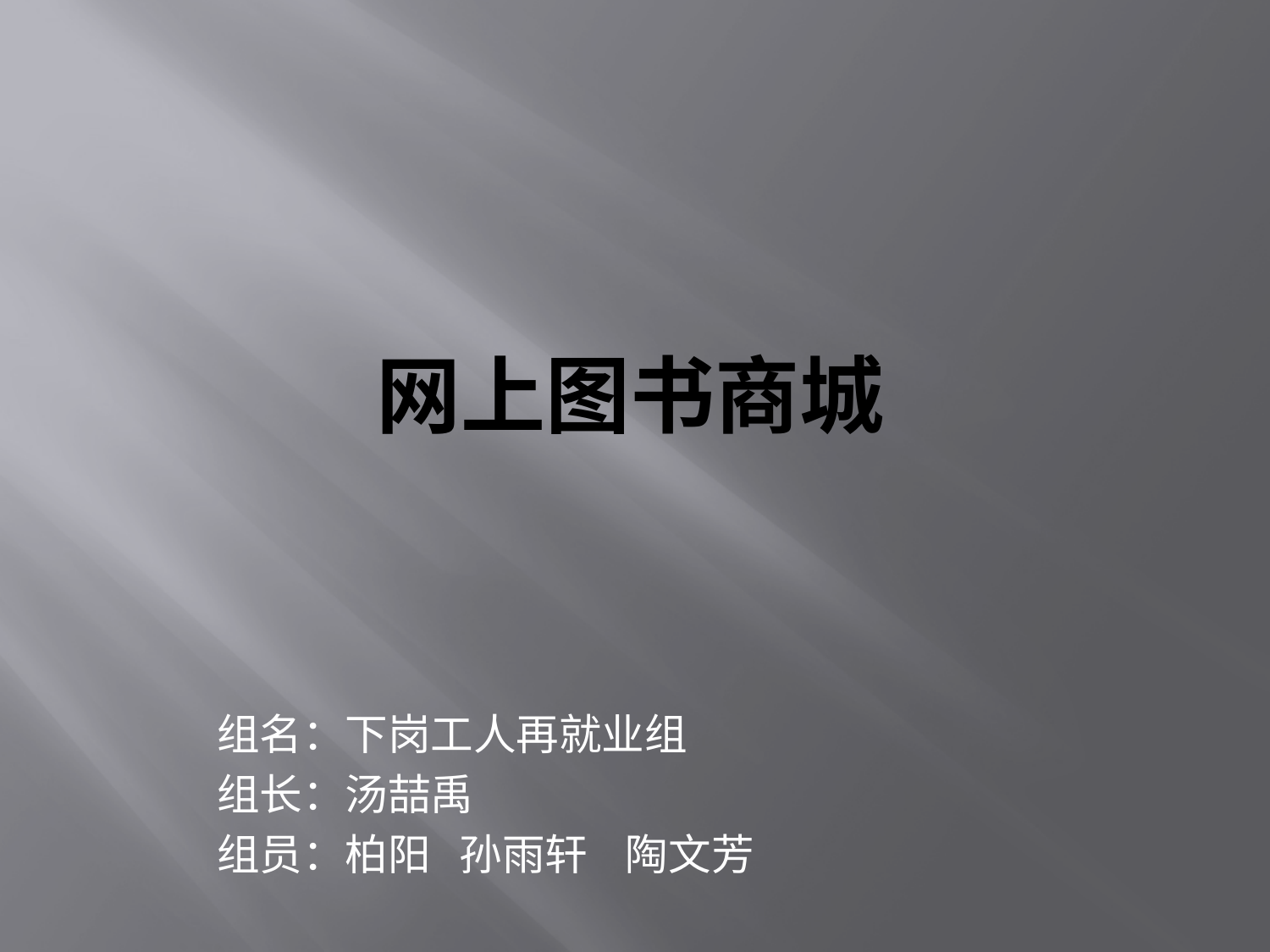

# 网上图书商城
组名：下岗工人再就业组
组长：汤喆禹
组员：柏阳   孙雨轩    陶文芳